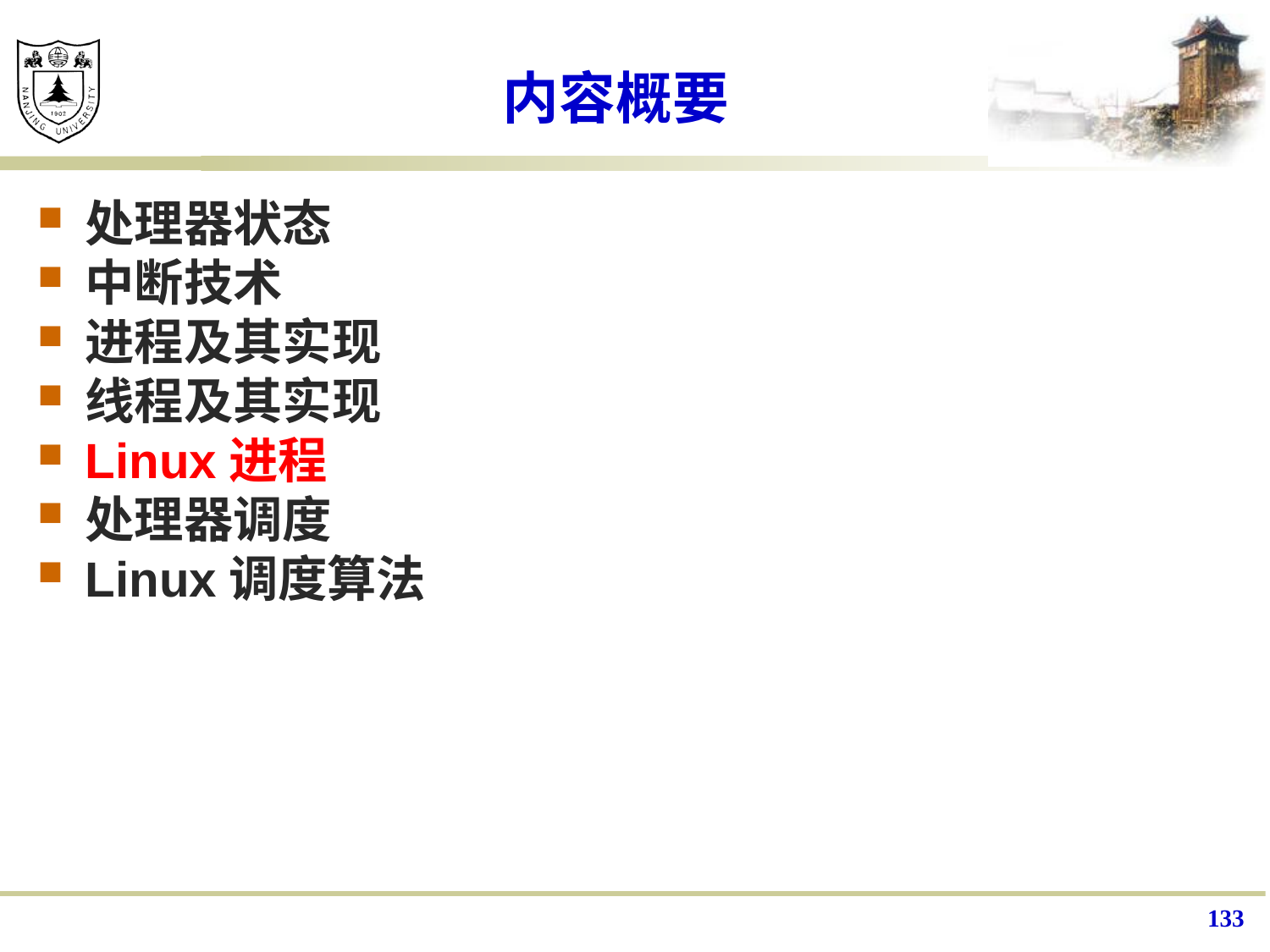

# 内容概要
处理器状态
中断技术
进程及其实现
线程及其实现
Linux进程
处理器调度
Linux调度算法

133